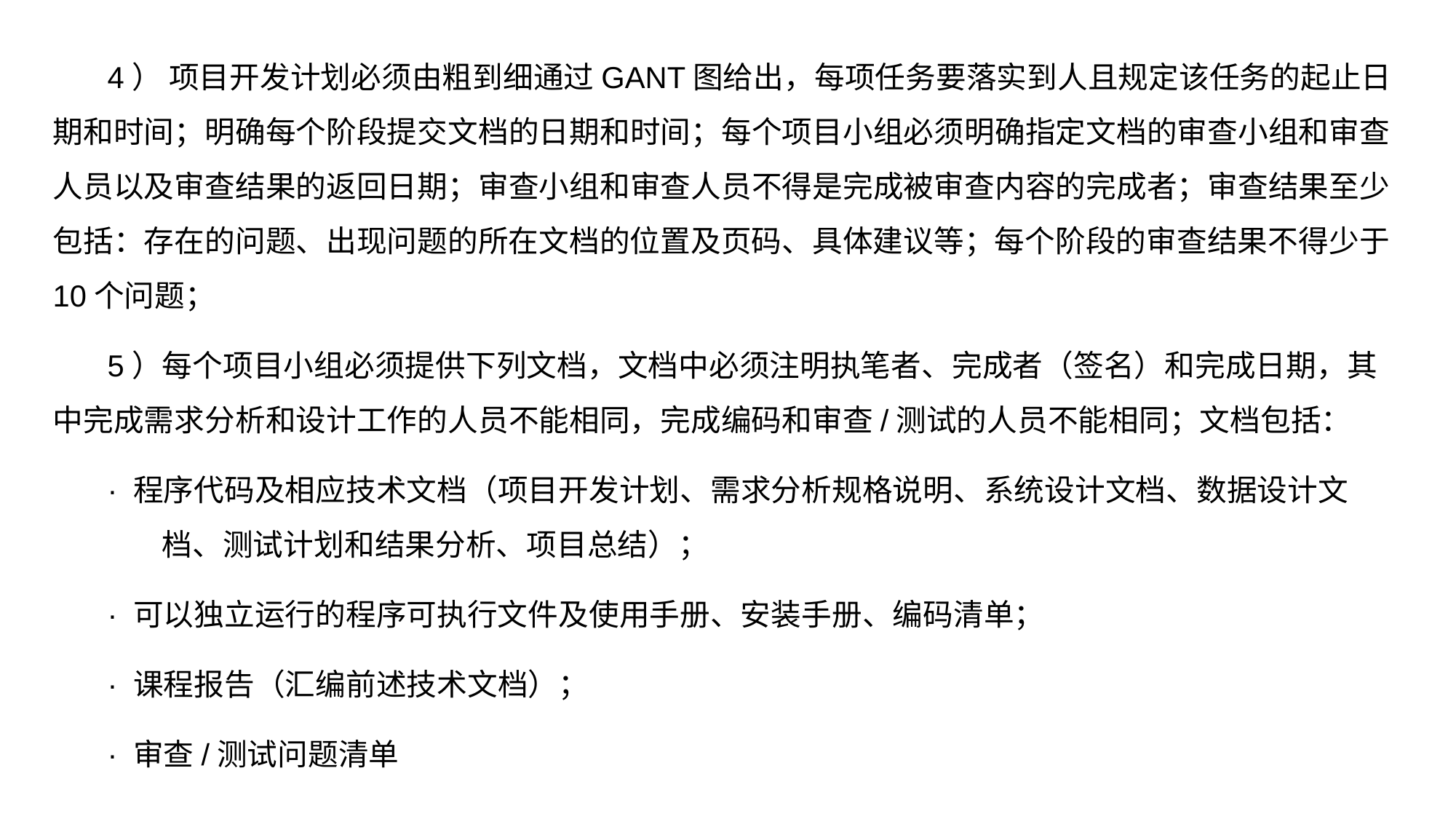

4） 项目开发计划必须由粗到细通过GANT图给出，每项任务要落实到人且规定该任务的起止日期和时间；明确每个阶段提交文档的日期和时间；每个项目小组必须明确指定文档的审查小组和审查人员以及审查结果的返回日期；审查小组和审查人员不得是完成被审查内容的完成者；审查结果至少包括：存在的问题、出现问题的所在文档的位置及页码、具体建议等；每个阶段的审查结果不得少于10个问题；
5）每个项目小组必须提供下列文档，文档中必须注明执笔者、完成者（签名）和完成日期，其中完成需求分析和设计工作的人员不能相同，完成编码和审查/测试的人员不能相同；文档包括：
· 程序代码及相应技术文档（项目开发计划、需求分析规格说明、系统设计文档、数据设计文    	档、测试计划和结果分析、项目总结）；
· 可以独立运行的程序可执行文件及使用手册、安装手册、编码清单；
· 课程报告（汇编前述技术文档）；
· 审查/测试问题清单